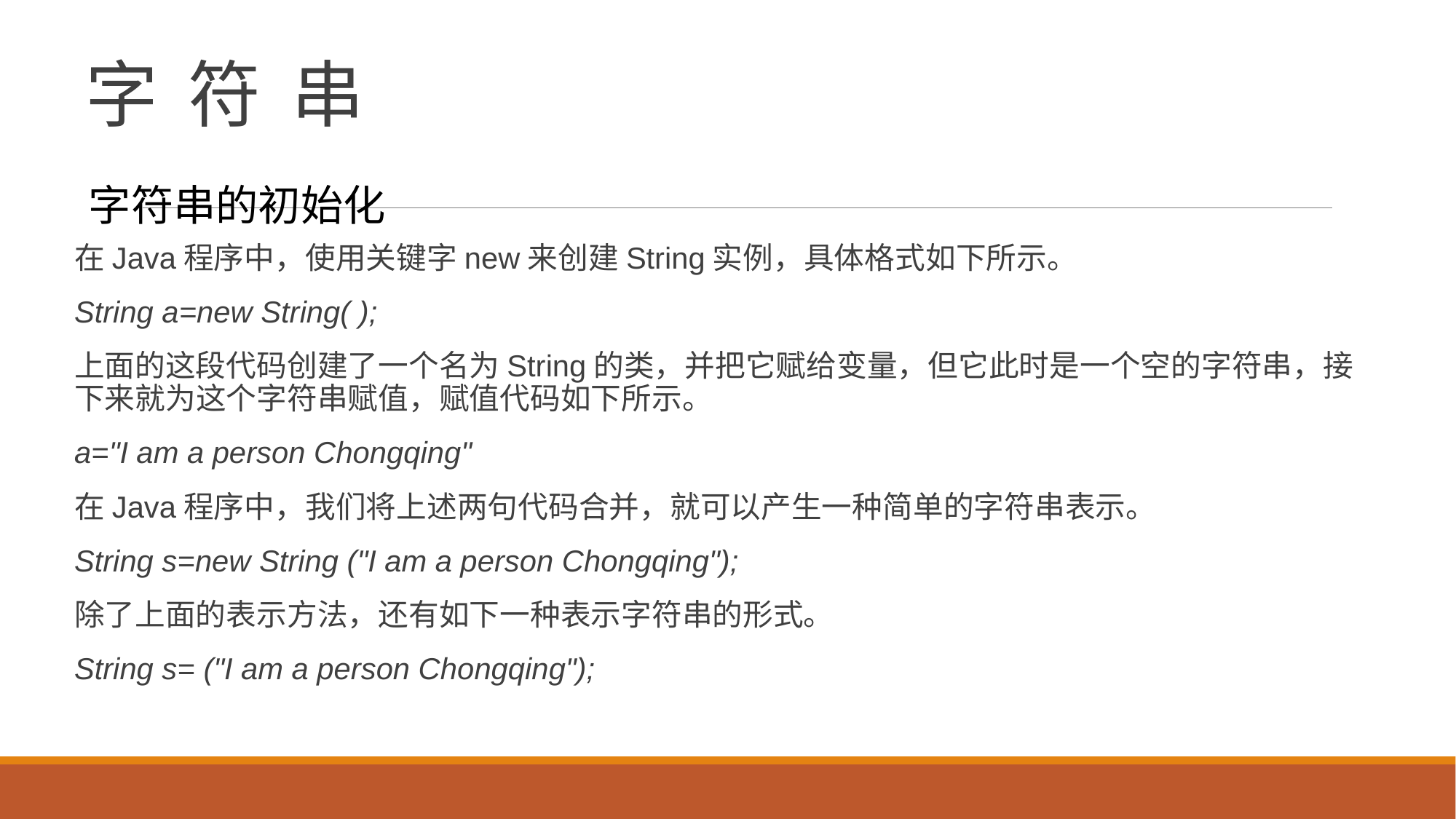

# 字  符  串
字符串的初始化
在Java程序中，使用关键字new来创建String实例，具体格式如下所示。
String a=new String( );
上面的这段代码创建了一个名为String的类，并把它赋给变量，但它此时是一个空的字符串，接下来就为这个字符串赋值，赋值代码如下所示。
a="I am a person Chongqing"
在Java程序中，我们将上述两句代码合并，就可以产生一种简单的字符串表示。
String s=new String ("I am a person Chongqing");
除了上面的表示方法，还有如下一种表示字符串的形式。
String s= ("I am a person Chongqing");